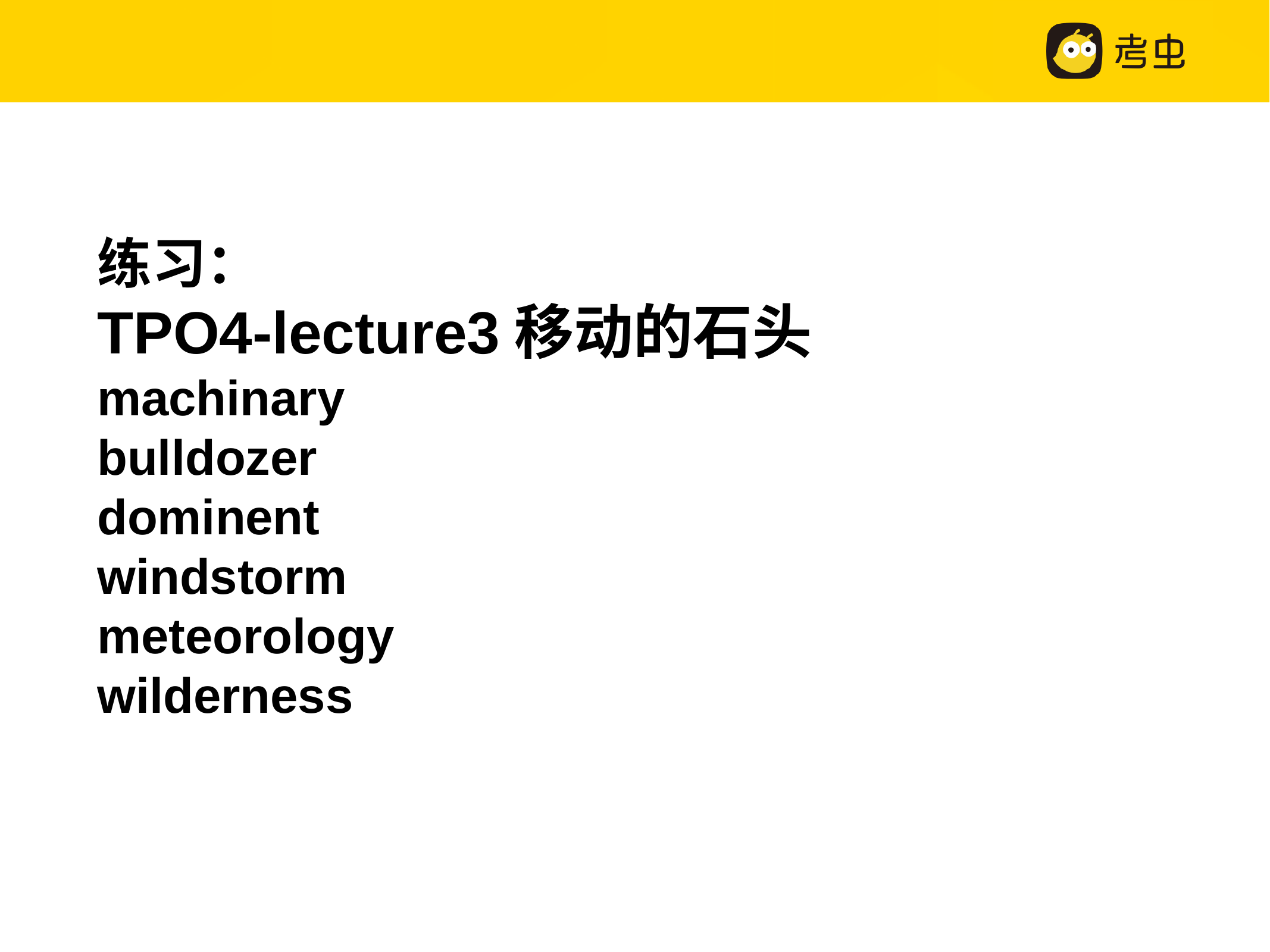

练习：
TPO4-lecture3移动的石头
machinary
bulldozer
dominent
windstorm
meteorology
wilderness